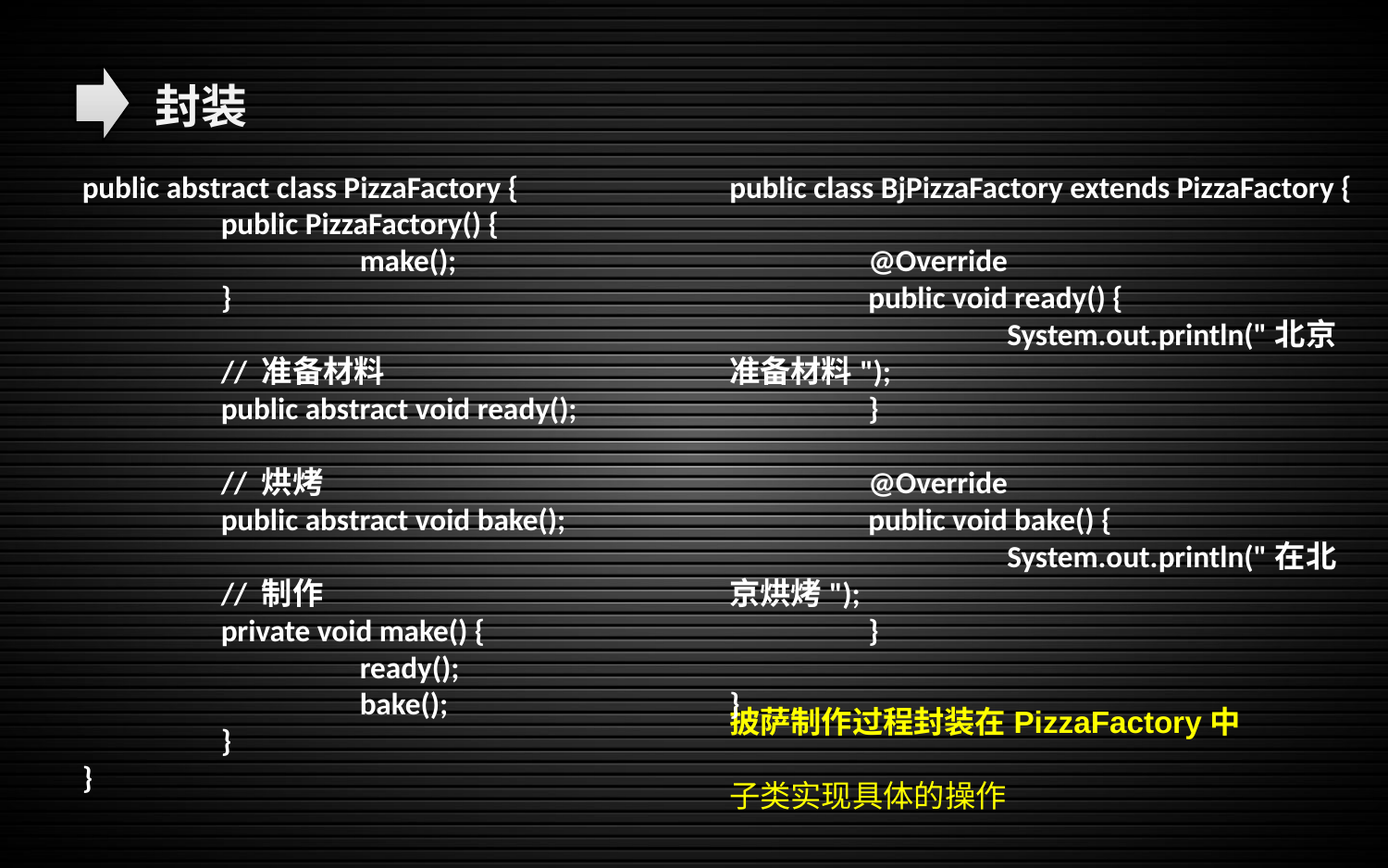

封装
public abstract class PizzaFactory {
	public PizzaFactory() {
		make();
	}

	// 准备材料
	public abstract void ready();

	// 烘烤
	public abstract void bake();

	// 制作
	private void make() {
		ready();
		bake();
	}
}
public class BjPizzaFactory extends PizzaFactory {

	@Override
	public void ready() {
		System.out.println("北京准备材料");
	}

	@Override
	public void bake() {
		System.out.println("在北京烘烤");
	}

}
披萨制作过程封装在PizzaFactory中

子类实现具体的操作